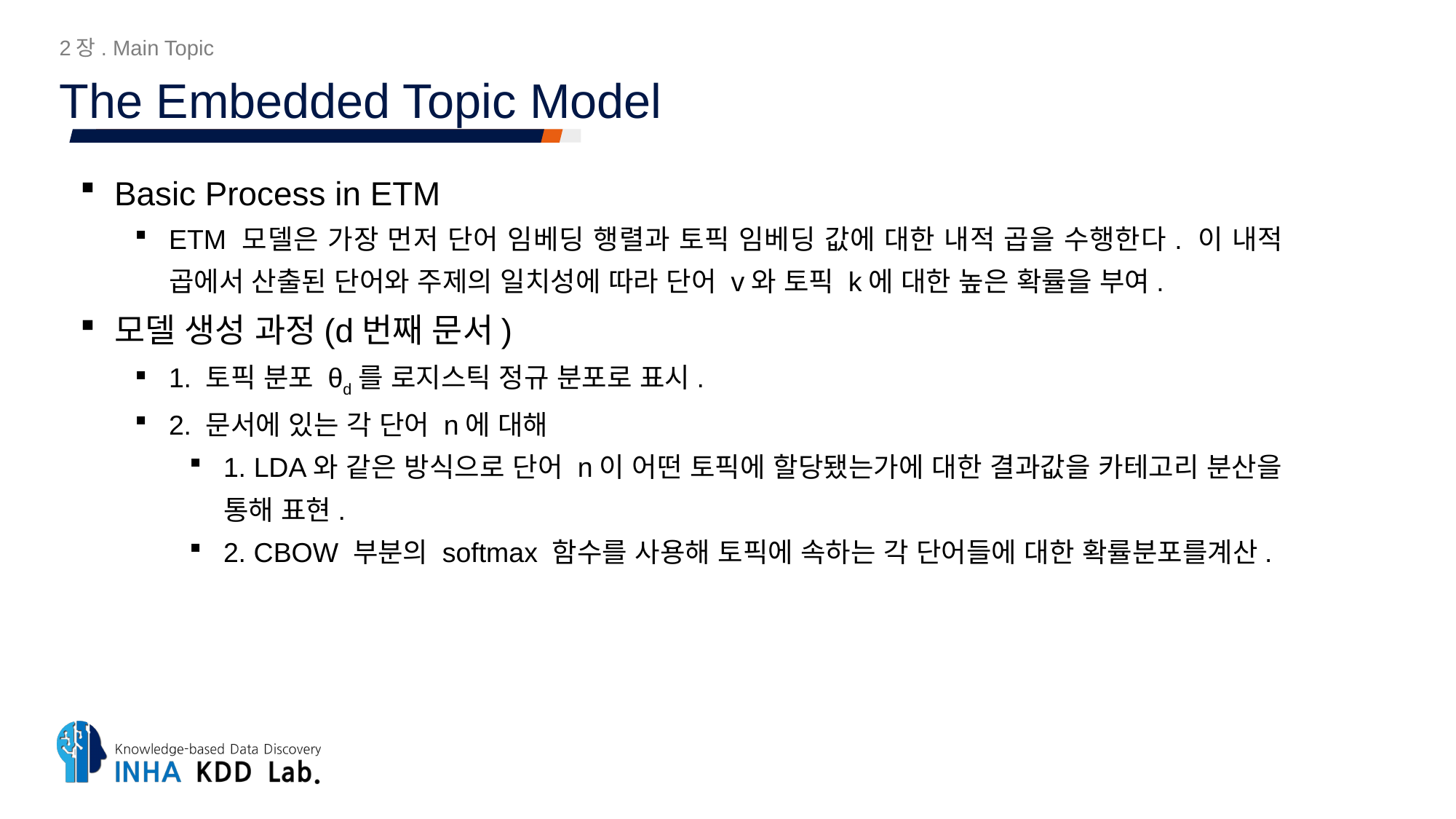

2장. Main Topic
# The Embedded Topic Model

Basic Process in ETM
ETM 모델은 가장 먼저 단어 임베딩 행렬과 토픽 임베딩 값에 대한 내적 곱을 수행한다. 이 내적 곱에서 산출된 단어와 주제의 일치성에 따라 단어 v와 토픽 k에 대한 높은 확률을 부여.
모델 생성 과정(d번째 문서)
1. 토픽 분포 θd를 로지스틱 정규 분포로 표시.
2. 문서에 있는 각 단어 n에 대해
1. LDA와 같은 방식으로 단어 n이 어떤 토픽에 할당됐는가에 대한 결과값을 카테고리 분산을 통해 표현.
2. CBOW 부분의 softmax 함수를 사용해 토픽에 속하는 각 단어들에 대한 확률분포를계산.